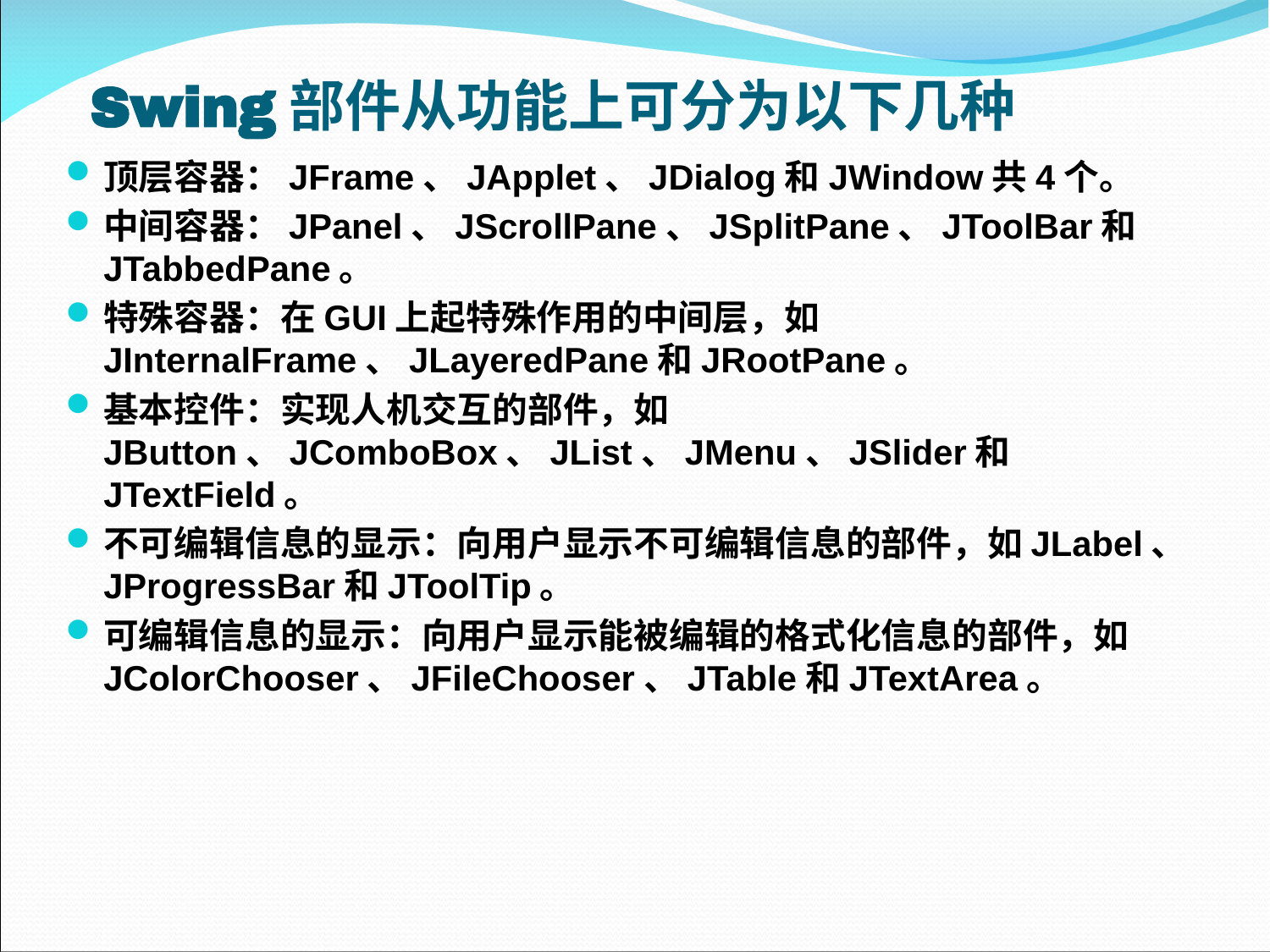

# Swing部件从功能上可分为以下几种
顶层容器：JFrame、JApplet、JDialog和JWindow共4个。
中间容器：JPanel、JScrollPane、JSplitPane、JToolBar和JTabbedPane。
特殊容器：在GUI上起特殊作用的中间层，如JInternalFrame、JLayeredPane和JRootPane。
基本控件：实现人机交互的部件，如JButton、JComboBox、JList、JMenu、JSlider和JTextField。
不可编辑信息的显示：向用户显示不可编辑信息的部件，如JLabel、JProgressBar和JToolTip。
可编辑信息的显示：向用户显示能被编辑的格式化信息的部件，如JColorChooser、JFileChooser、JTable和JTextArea。